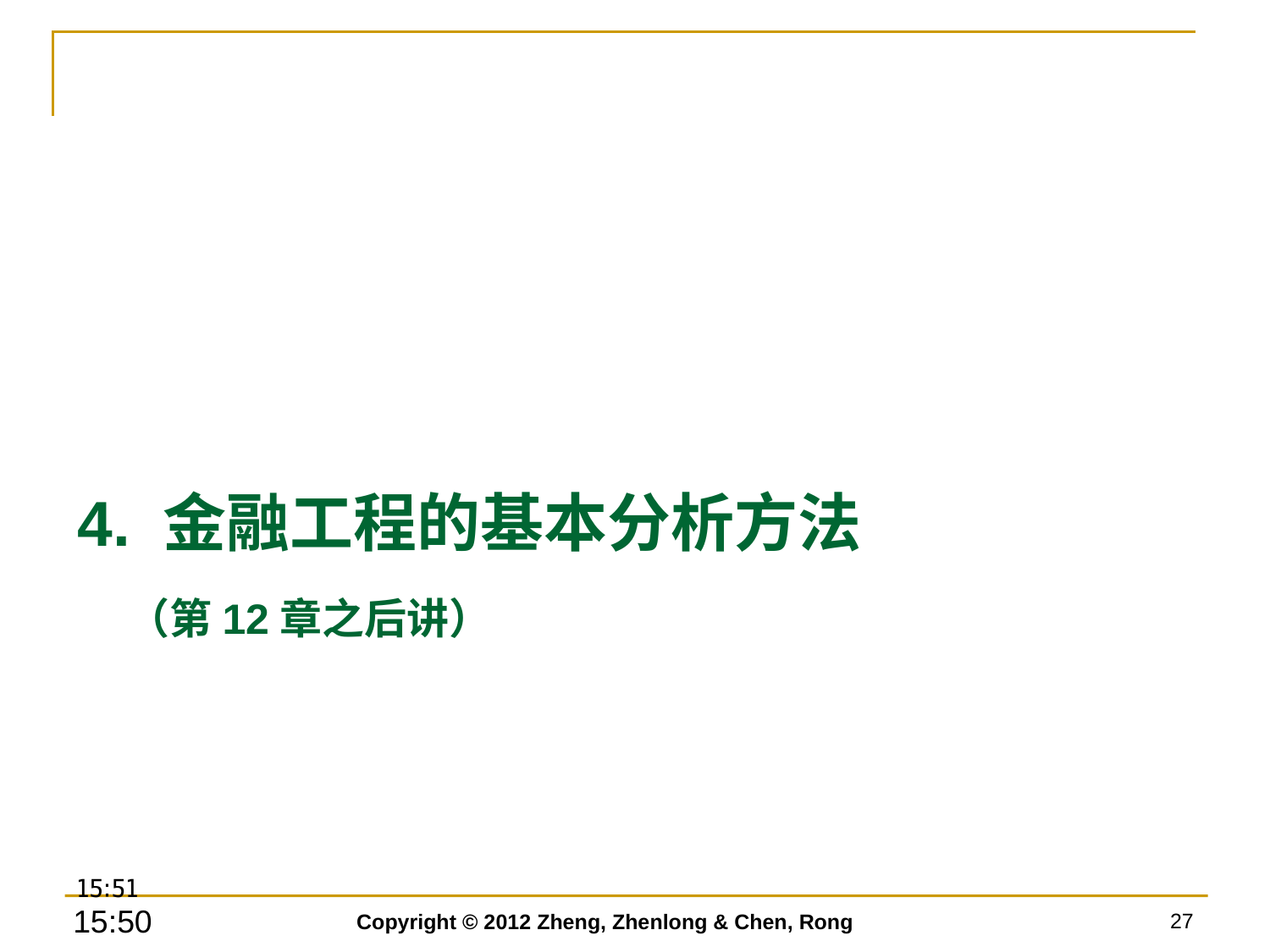

# 4. 金融工程的基本分析方法
（第12章之后讲）
15:51
27
Copyright © 2012 Zheng, Zhenlong & Chen, Rong